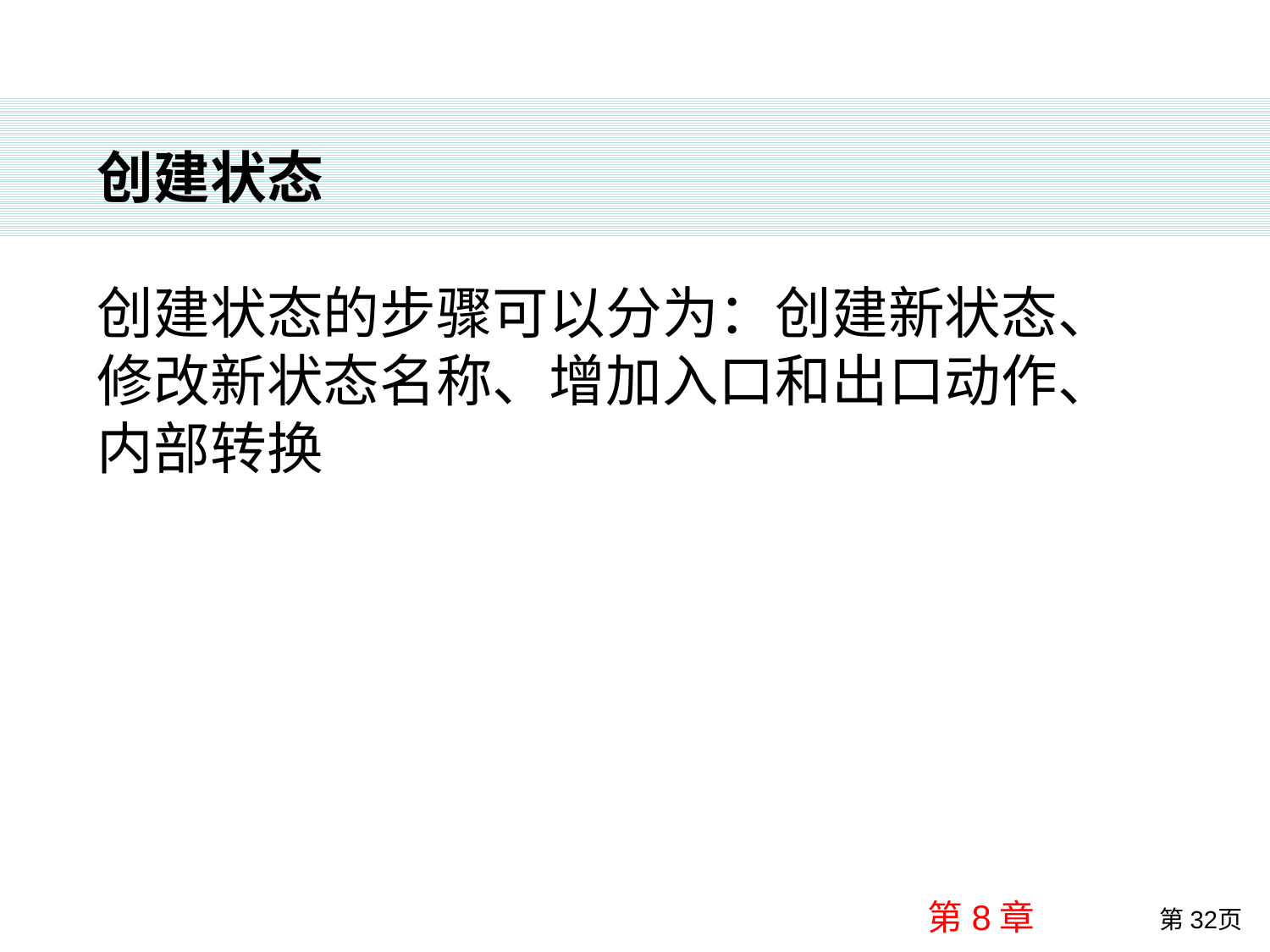

创建状态

创建状态的步骤可以分为：创建新状态、修改新状态名称、增加入口和出口动作、内部转换
第32页